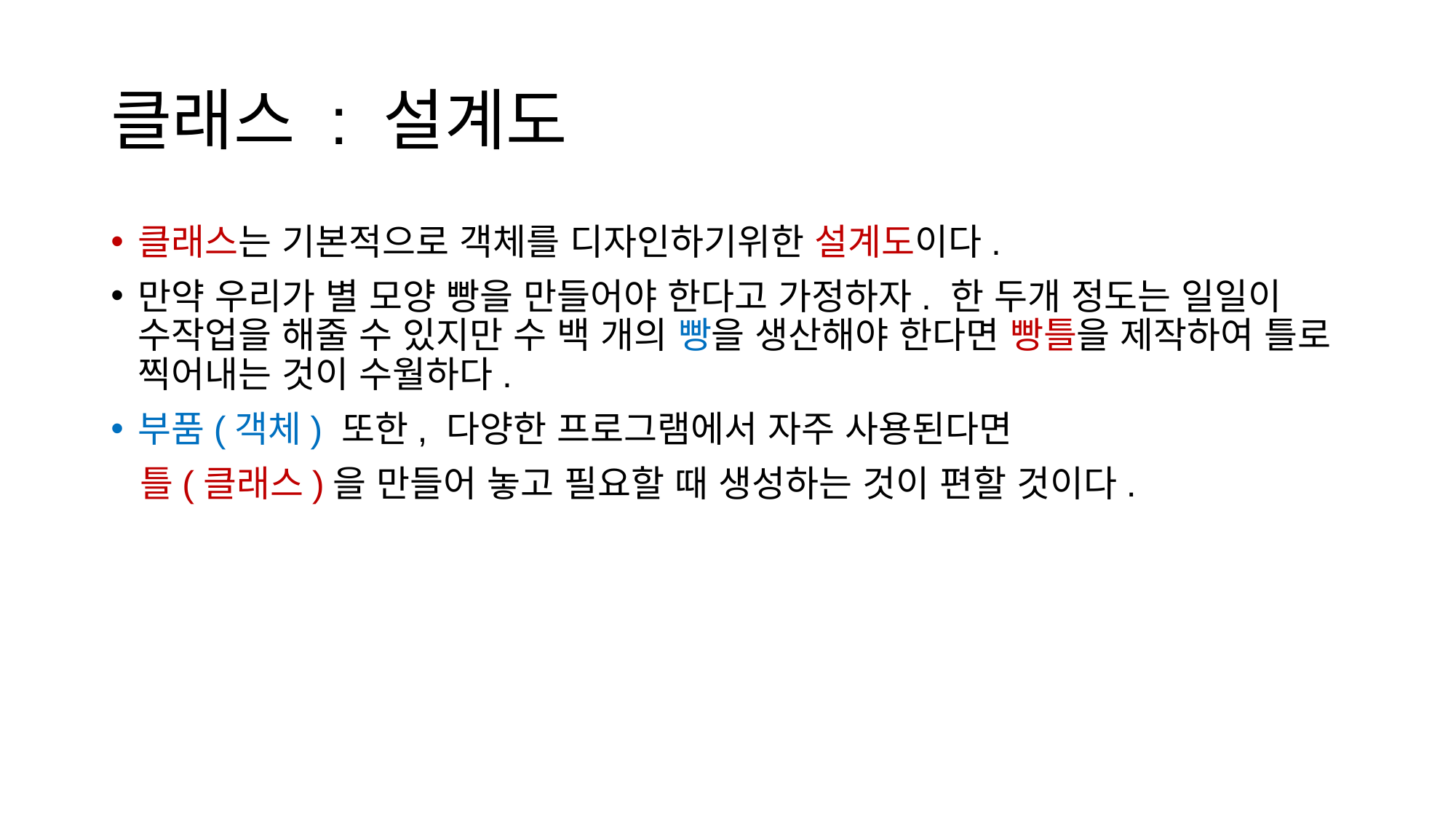

# 클래스 : 설계도
클래스는 기본적으로 객체를 디자인하기위한 설계도이다.
만약 우리가 별 모양 빵을 만들어야 한다고 가정하자. 한 두개 정도는 일일이 수작업을 해줄 수 있지만 수 백 개의 빵을 생산해야 한다면 빵틀을 제작하여 틀로 찍어내는 것이 수월하다.
부품(객체) 또한, 다양한 프로그램에서 자주 사용된다면
  틀(클래스)을 만들어 놓고 필요할 때 생성하는 것이 편할 것이다.